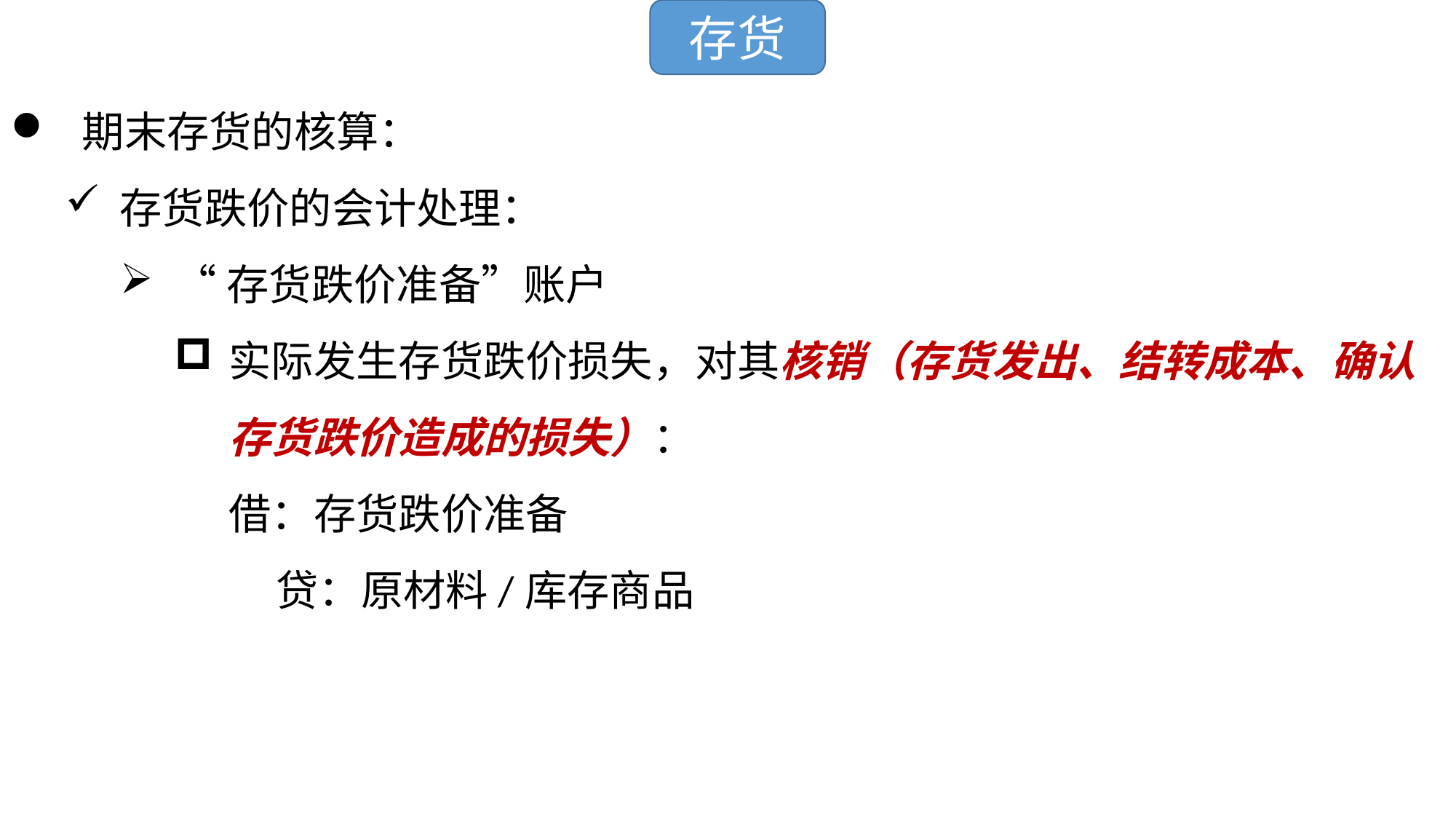

存货
  期末存货的核算：
存货跌价的会计处理：
“存货跌价准备”账户
实际发生存货跌价损失，对其核销（存货发出、结转成本、确认存货跌价造成的损失）：
                      借：存货跌价准备
                           贷：原材料/库存商品